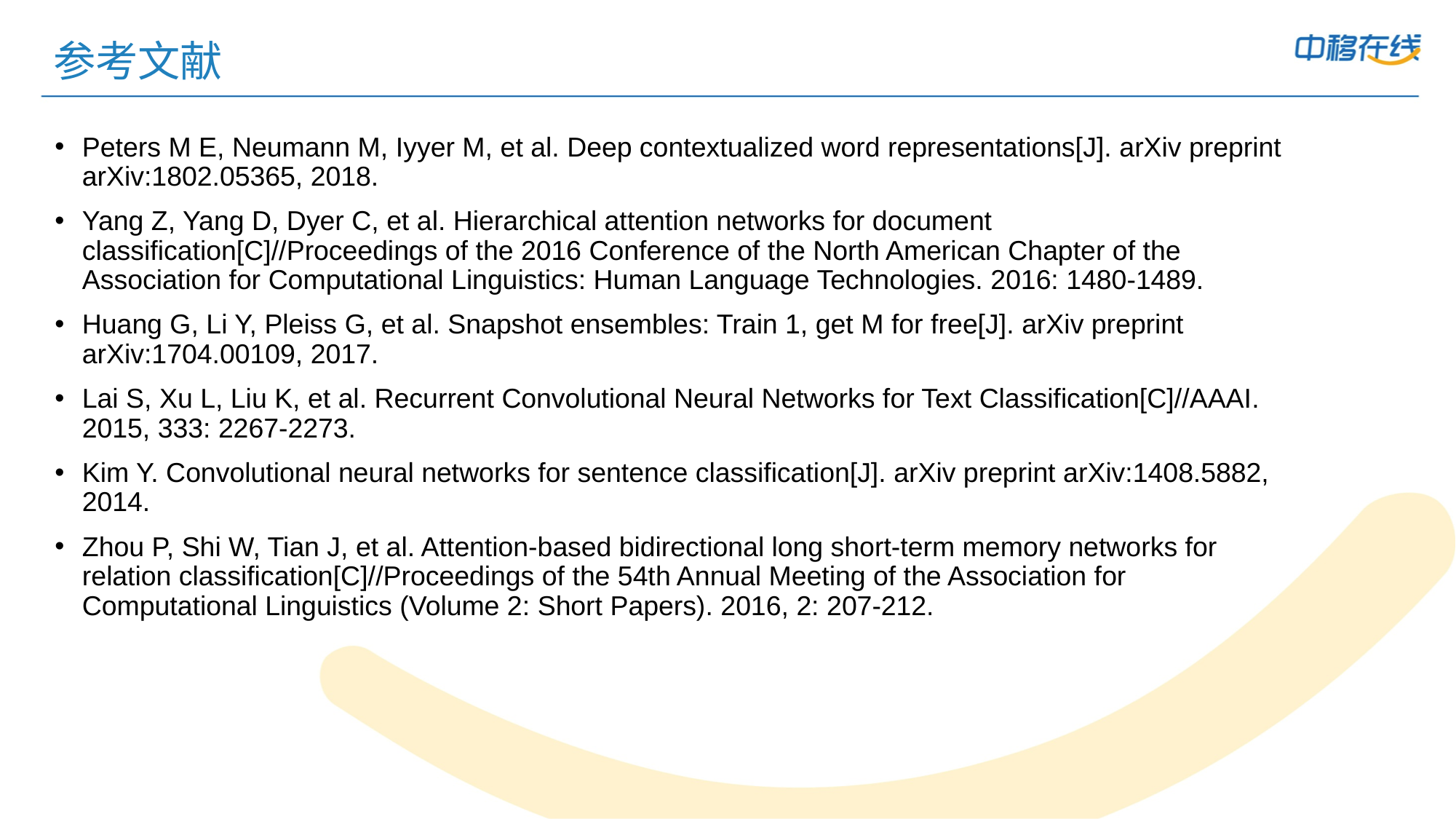

# 参考文献
Peters M E, Neumann M, Iyyer M, et al. Deep contextualized word representations[J]. arXiv preprint arXiv:1802.05365, 2018.
Yang Z, Yang D, Dyer C, et al. Hierarchical attention networks for document classification[C]//Proceedings of the 2016 Conference of the North American Chapter of the Association for Computational Linguistics: Human Language Technologies. 2016: 1480-1489.
Huang G, Li Y, Pleiss G, et al. Snapshot ensembles: Train 1, get M for free[J]. arXiv preprint arXiv:1704.00109, 2017.
Lai S, Xu L, Liu K, et al. Recurrent Convolutional Neural Networks for Text Classification[C]//AAAI. 2015, 333: 2267-2273.
Kim Y. Convolutional neural networks for sentence classification[J]. arXiv preprint arXiv:1408.5882, 2014.
Zhou P, Shi W, Tian J, et al. Attention-based bidirectional long short-term memory networks for relation classification[C]//Proceedings of the 54th Annual Meeting of the Association for Computational Linguistics (Volume 2: Short Papers). 2016, 2: 207-212.